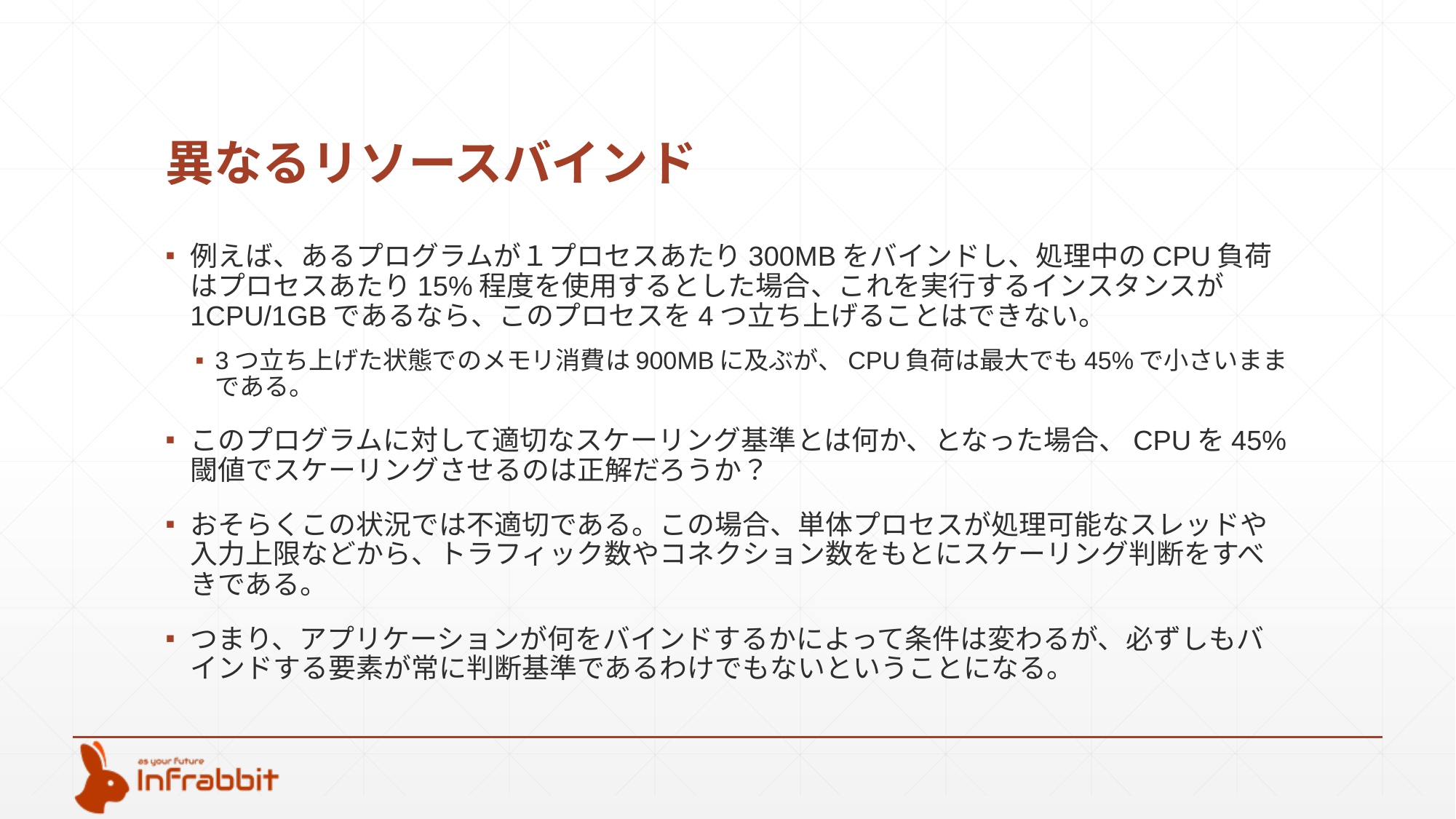

# 異なるリソースバインド
例えば、あるプログラムが１プロセスあたり300MBをバインドし、処理中のCPU負荷はプロセスあたり15%程度を使用するとした場合、これを実行するインスタンスが1CPU/1GBであるなら、このプロセスを4つ立ち上げることはできない。
3つ立ち上げた状態でのメモリ消費は900MBに及ぶが、CPU負荷は最大でも45%で小さいままである。
このプログラムに対して適切なスケーリング基準とは何か、となった場合、CPUを45%閾値でスケーリングさせるのは正解だろうか？
おそらくこの状況では不適切である。この場合、単体プロセスが処理可能なスレッドや入力上限などから、トラフィック数やコネクション数をもとにスケーリング判断をすべきである。
つまり、アプリケーションが何をバインドするかによって条件は変わるが、必ずしもバインドする要素が常に判断基準であるわけでもないということになる。